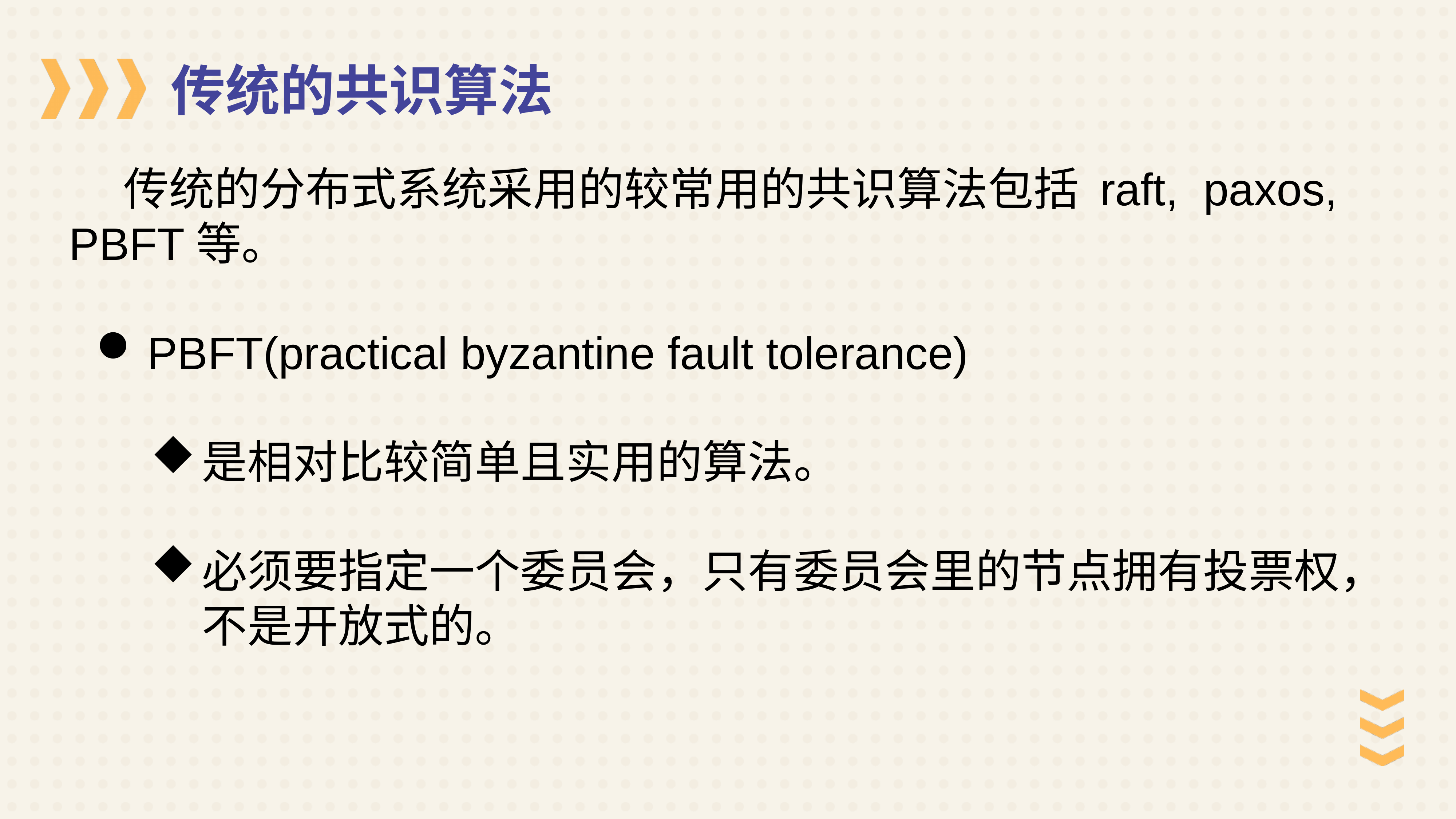

传统的共识算法
	传统的分布式系统采用的较常用的共识算法包括 raft,  paxos, PBFT等。

PBFT(practical byzantine fault tolerance)

是相对比较简单且实用的算法。

必须要指定一个委员会，只有委员会里的节点拥有投票权，不是开放式的。